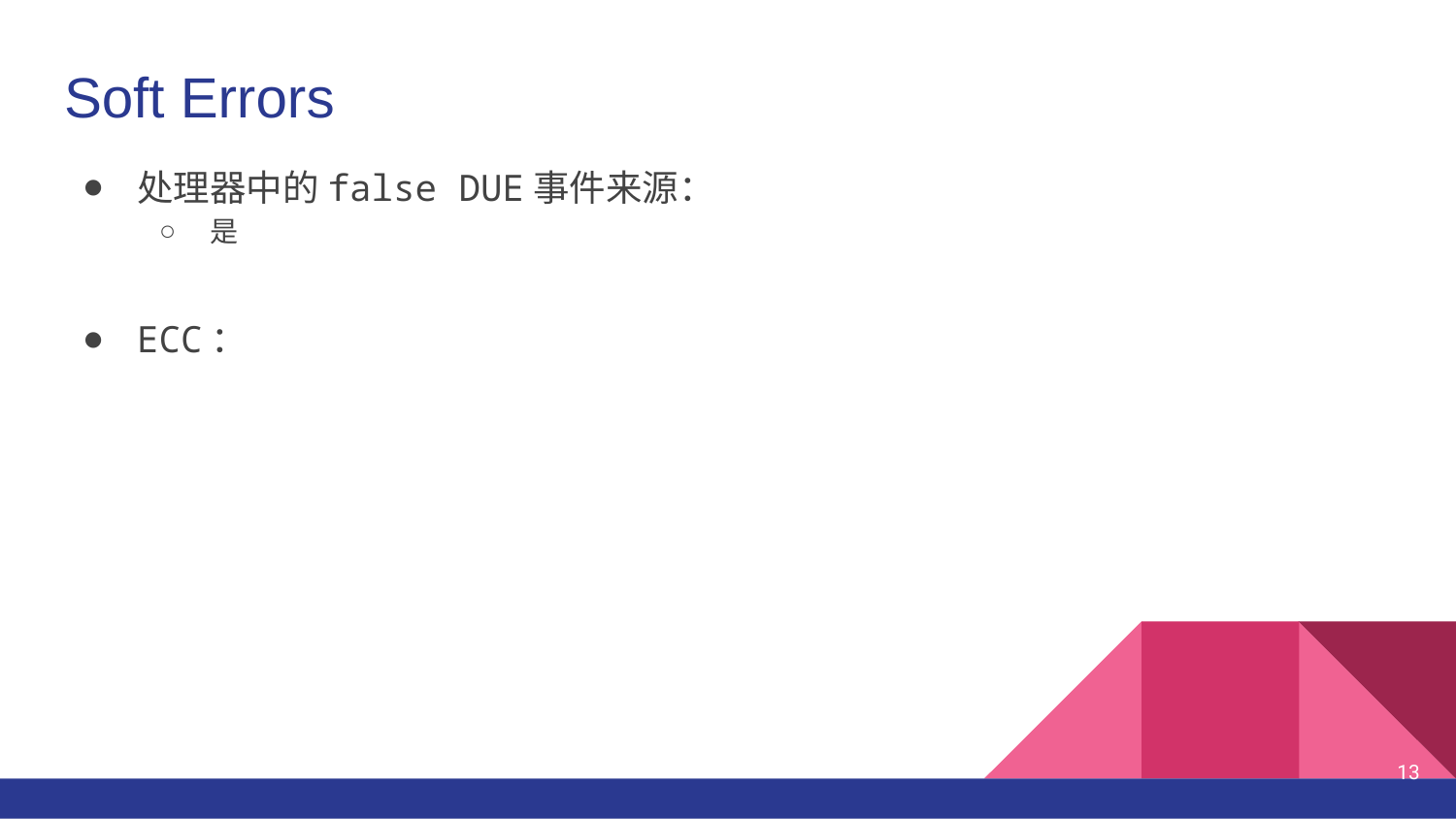

# Soft Errors
处理器中的false DUE事件来源：
是

ECC：

13